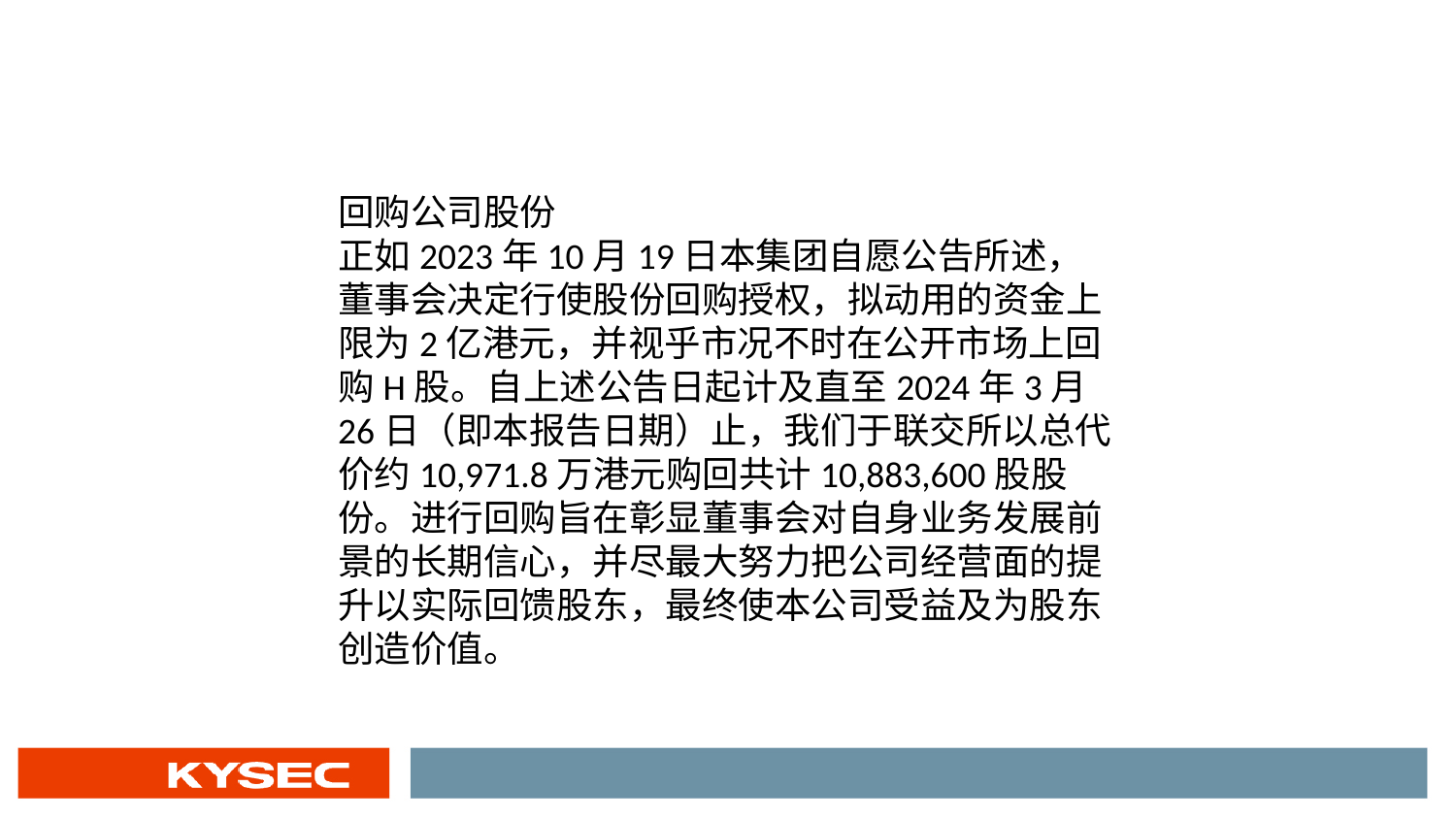

回购公司股份正如2023年10月19日本集团自愿公告所述，董事会决定行使股份回购授权，拟动用的资金上限为2亿港元，并视乎市况不时在公开市场上回购H股。自上述公告日起计及直至2024年3月26日（即本报告日期）止，我们于联交所以总代价约10,971.8万港元购回共计10,883,600股股份。进行回购旨在彰显董事会对自身业务发展前景的长期信心，并尽最大努力把公司经营面的提升以实际回馈股东，最终使本公司受益及为股东创造价值。